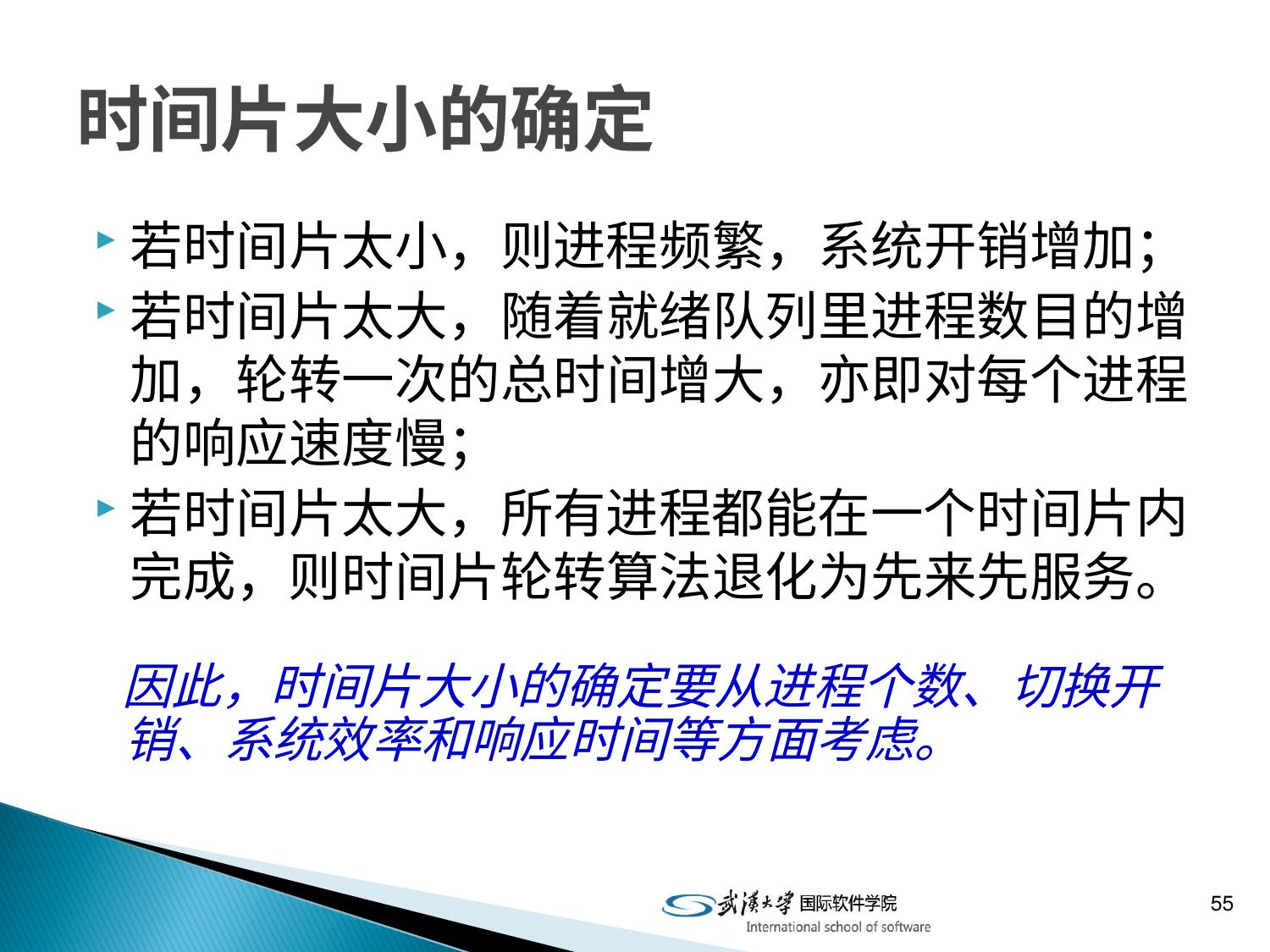

# 时间片大小的确定
若时间片太小，则进程频繁，系统开销增加；
若时间片太大，随着就绪队列里进程数目的增加，轮转一次的总时间增大，亦即对每个进程的响应速度慢；
若时间片太大，所有进程都能在一个时间片内完成，则时间片轮转算法退化为先来先服务。
   因此，时间片大小的确定要从进程个数、切换开销、系统效率和响应时间等方面考虑。